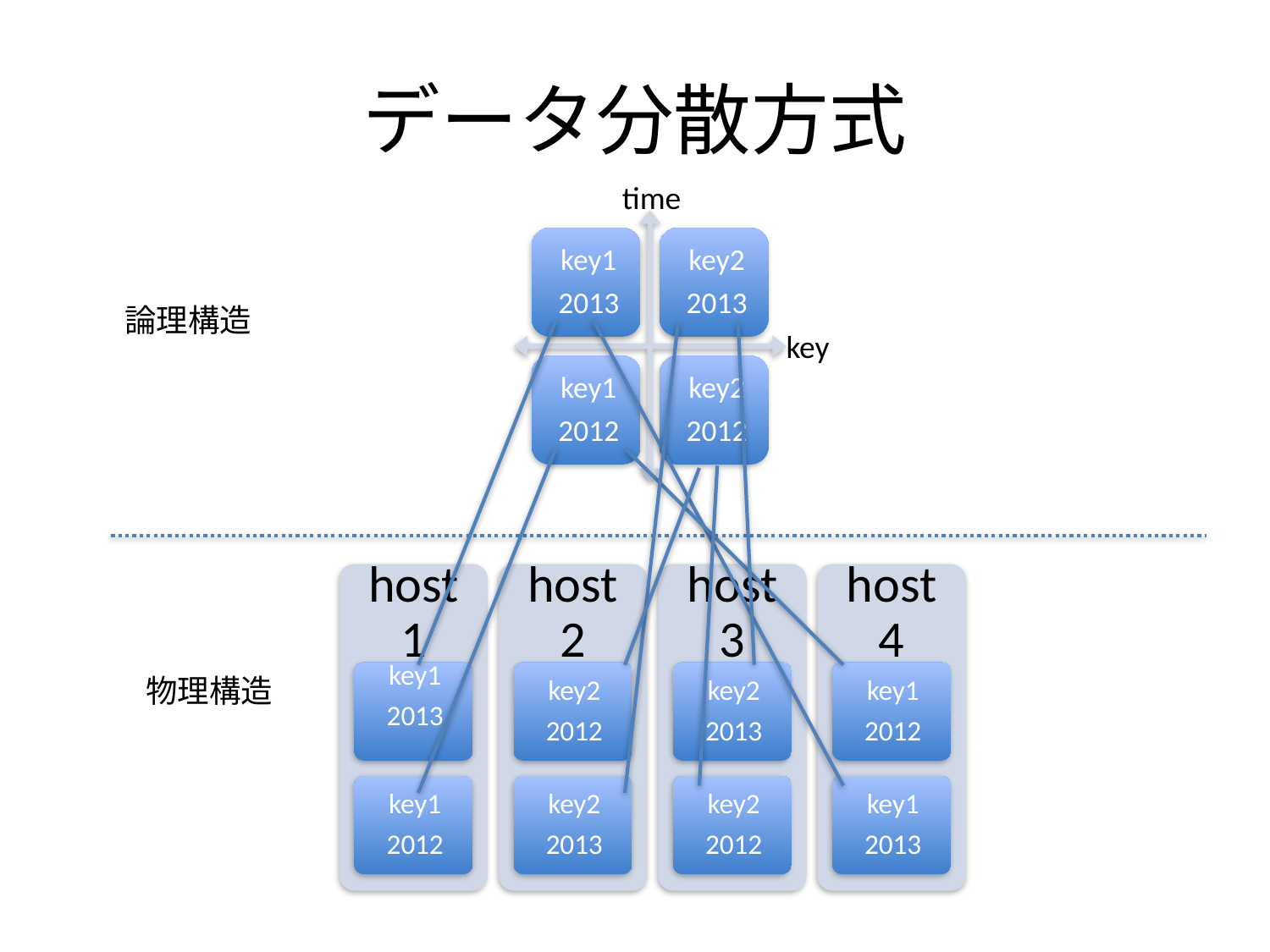

# データ分散方式
time
key1
2013
key2
2013
key1
2012
key2
2012
論理構造
key
host1
key1
2013
key1
2012
host2
key2
2012
key2
2013
host3
key2
2013
key2
2012
host4
key1
2012
key1
2013
物理構造